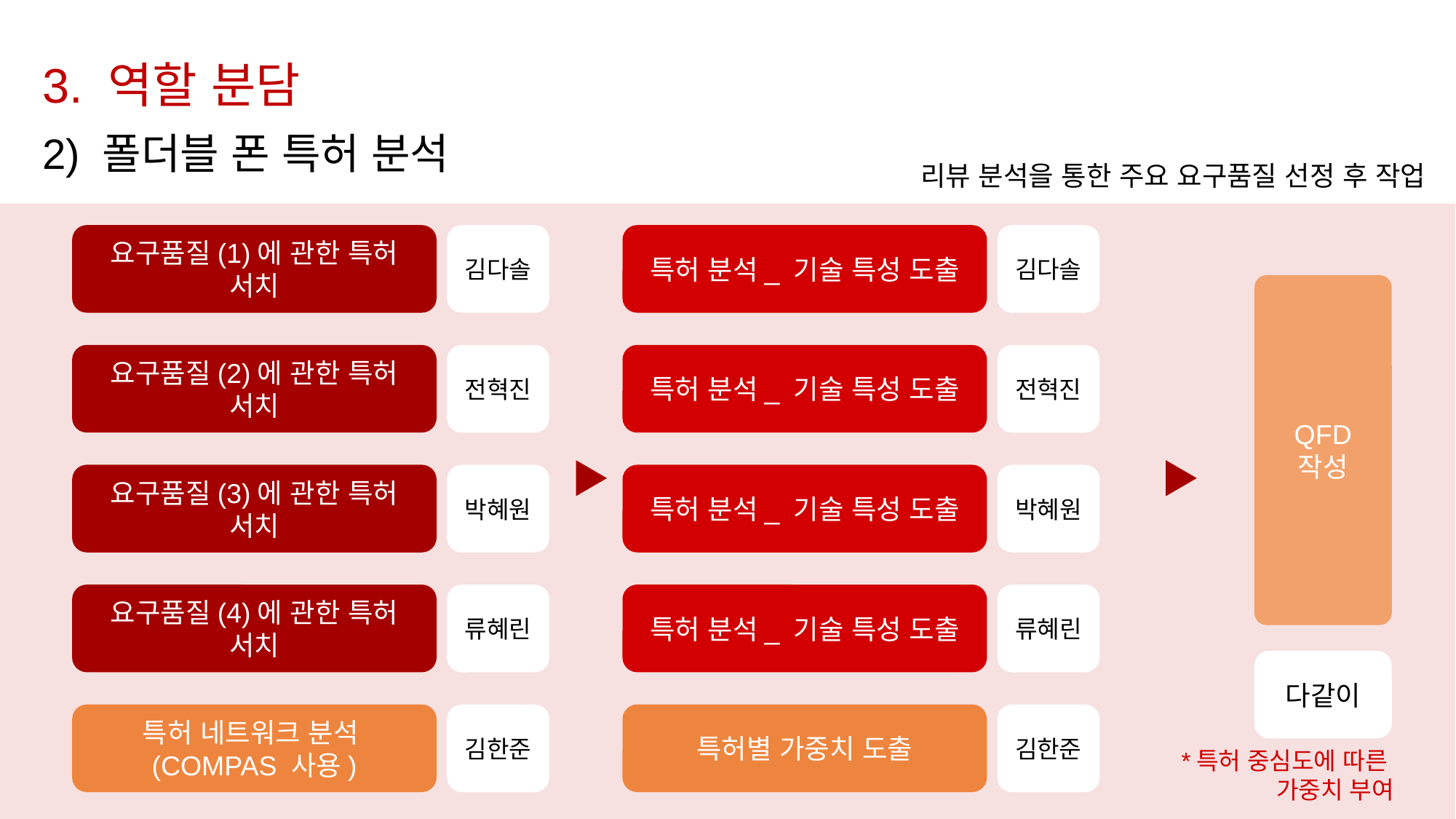

3. 역할 분담
2) 폴더블 폰 특허 분석
리뷰 분석을 통한 주요 요구품질 선정 후 작업

요구품질(1)에 관한 특허 서치
김다솔
특허 분석_ 기술 특성 도출
김다솔
QFD
작성
요구품질(2)에 관한 특허 서치
전혁진
특허 분석_ 기술 특성 도출
전혁진

요구품질(3)에 관한 특허 서치
박혜원
특허 분석_ 기술 특성 도출
박혜원
요구품질(4)에 관한 특허 서치
류혜린
특허 분석_ 기술 특성 도출
류혜린
다같이
특허 네트워크 분석
(COMPAS 사용)
김한준
특허별 가중치 도출
김한준
*특허 중심도에 따른
가중치 부여